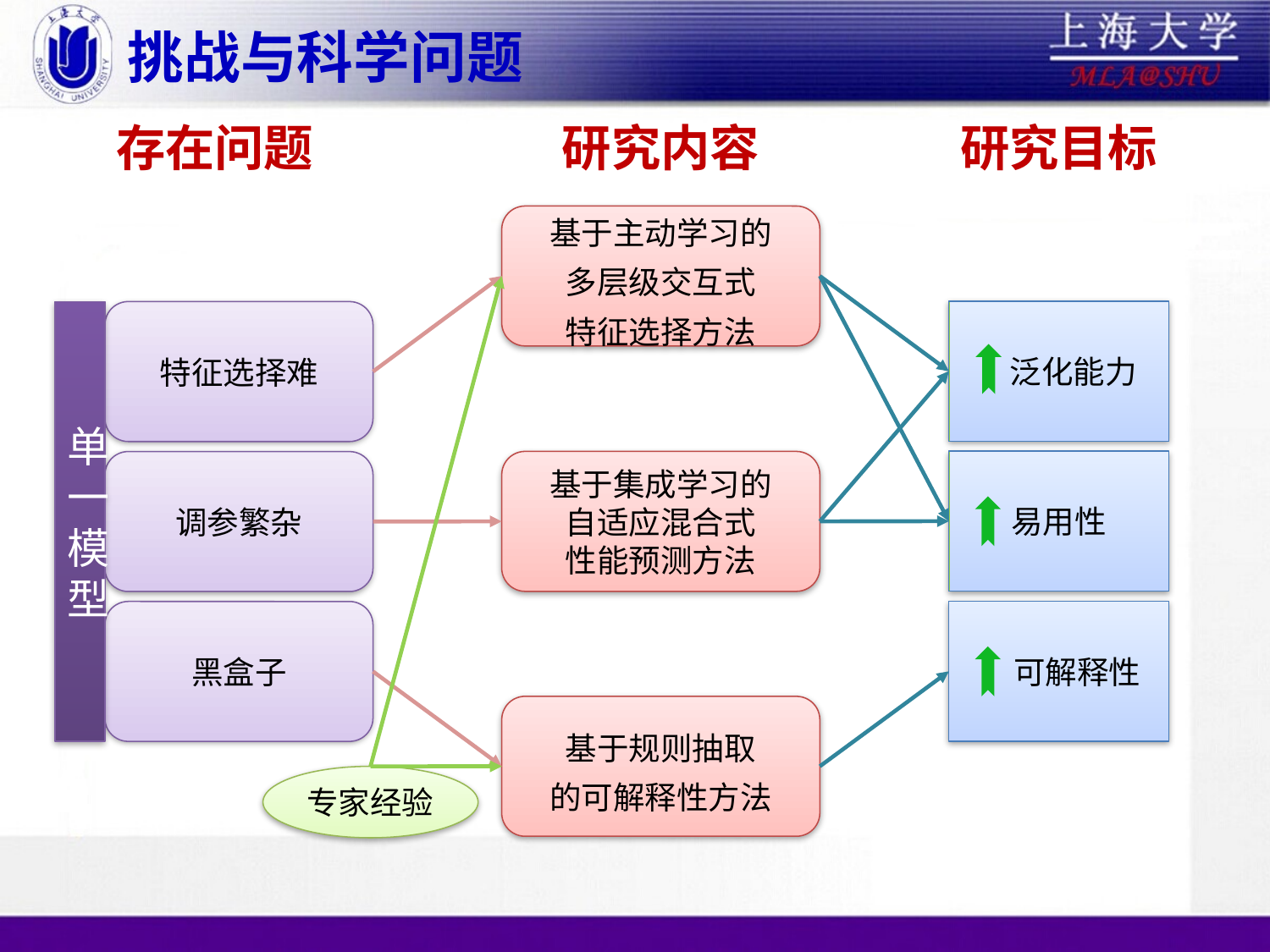

# 挑战与科学问题
存在问题
研究内容
研究目标
基于主动学习的
多层级交互式
特征选择方法
   泛化能力

易用性

特征选择难
单一模型
基于集成学习的
自适应混合式
性能预测方法
调参繁杂
    可解释性
黑盒子

基于规则抽取
的可解释性方法
专家经验